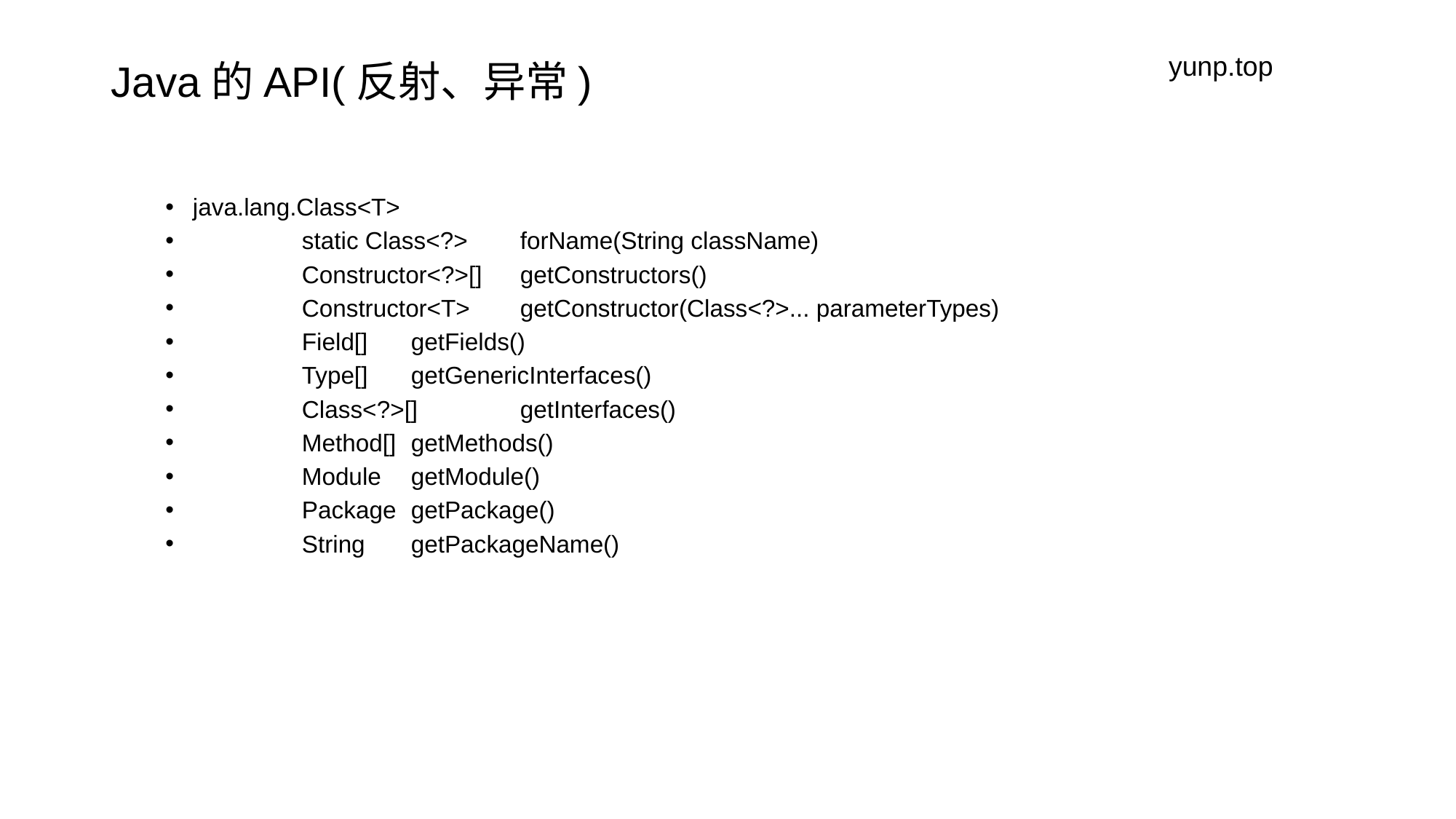

# Java的API(反射、异常)
yunp.top

java.lang.Class<T>
	static Class<?> 	forName​(String className)
	Constructor<?>[] 	getConstructors()
	Constructor<T> 	getConstructor​(Class<?>... parameterTypes)
	Field[] 	getFields()
	Type[] 	getGenericInterfaces()
	Class<?>[] 	getInterfaces()
	Method[] 	getMethods()
	Module 	getModule()
	Package 	getPackage()
	String 	getPackageName()